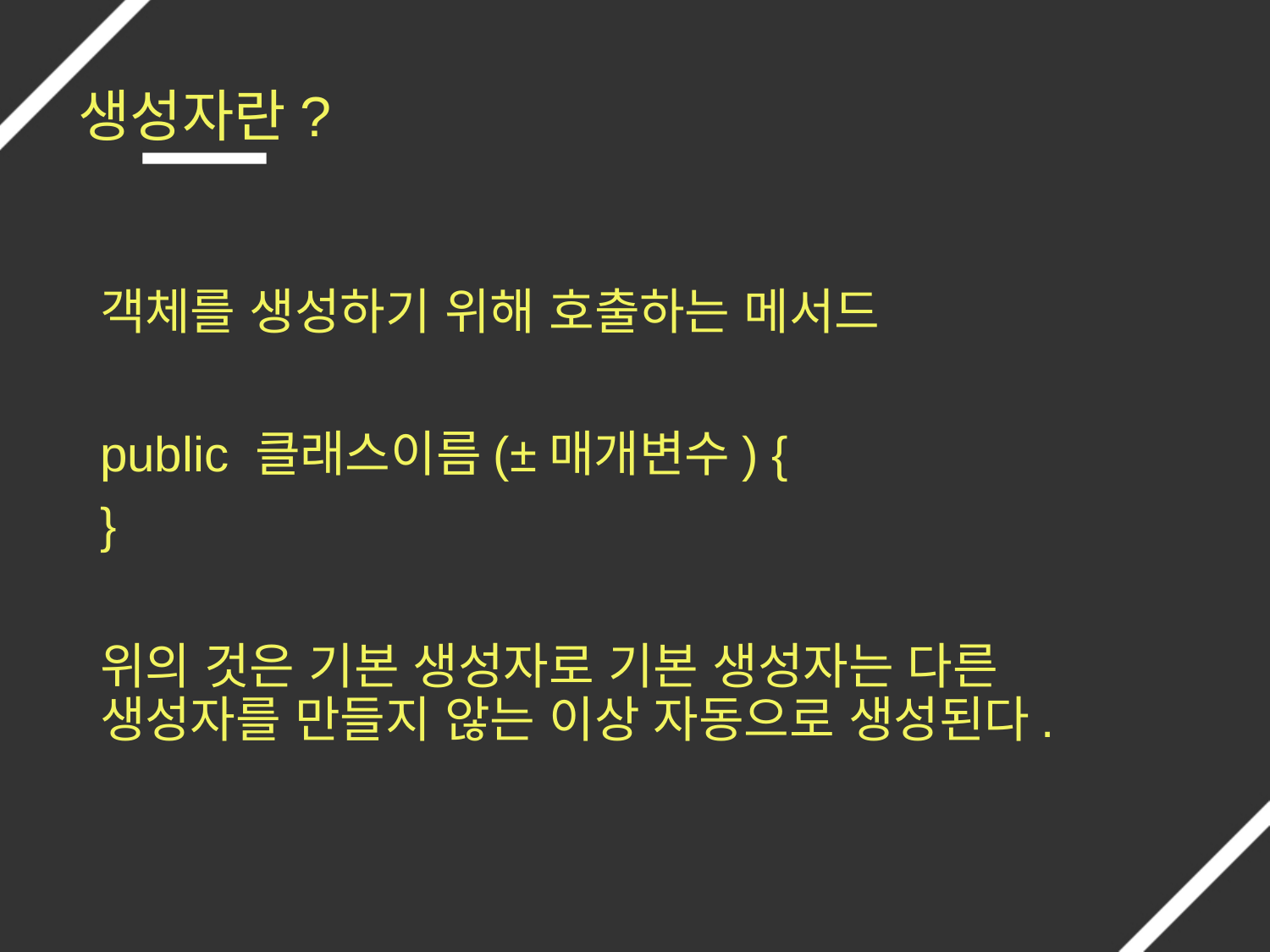

# 생성자란?

객체를 생성하기 위해 호출하는 메서드

public 클래스이름(±매개변수) {
}

위의 것은 기본 생성자로 기본 생성자는 다른 생성자를 만들지 않는 이상 자동으로 생성된다.